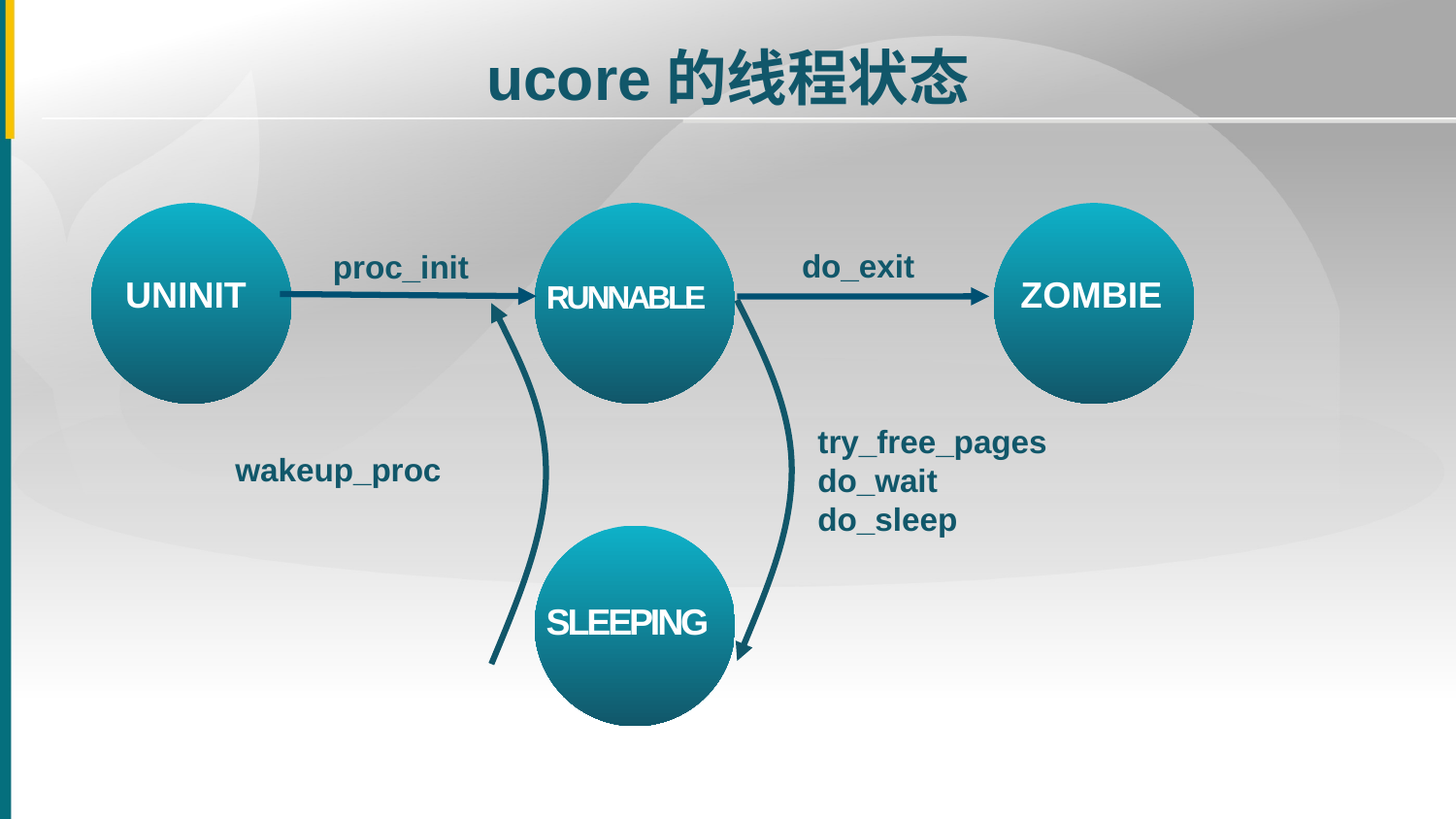

ucore的线程状态

UNINIT
ZOMBIE
RUNNABLE

SLEEPING
do_exit
proc_init
try_free_pages
do_wait
do_sleep
wakeup_proc